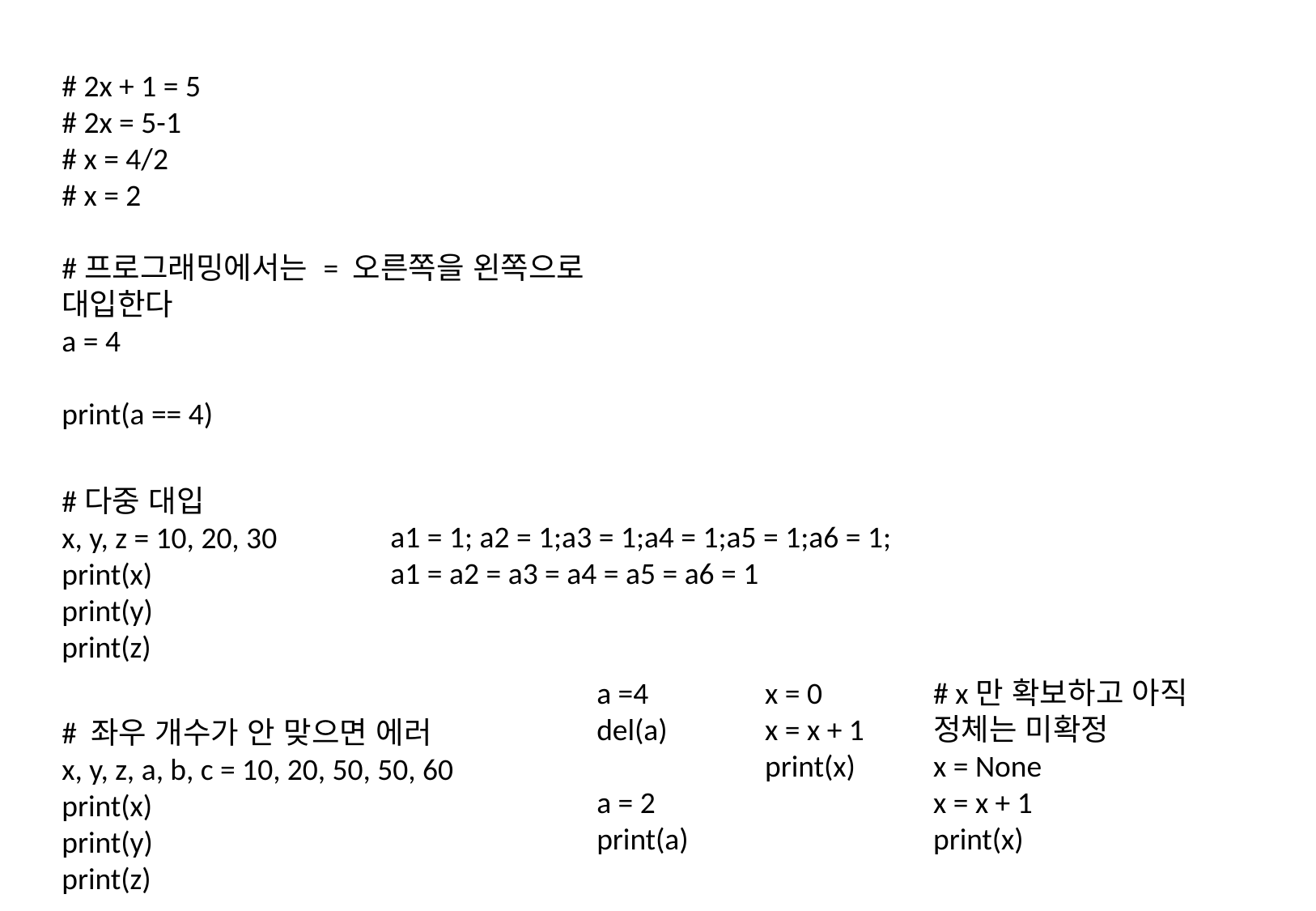

# 2x + 1 = 5
# 2x = 5-1
# x = 4/2
# x = 2

#프로그래밍에서는 = 오른쪽을 왼쪽으로 대입한다
a = 4

print(a == 4)
#다중 대입
x, y, z = 10, 20, 30
print(x)
print(y)
print(z)
a1 = 1; a2 = 1;a3 = 1;a4 = 1;a5 = 1;a6 = 1;
a1 = a2 = a3 = a4 = a5 = a6 = 1
a =4
del(a)

a = 2
print(a)
x = 0
x = x + 1
print(x)
# x만 확보하고 아직 정체는 미확정
x = None
x = x + 1
print(x)
# 좌우 개수가 안 맞으면 에러
x, y, z, a, b, c = 10, 20, 50, 50, 60
print(x)
print(y)
print(z)